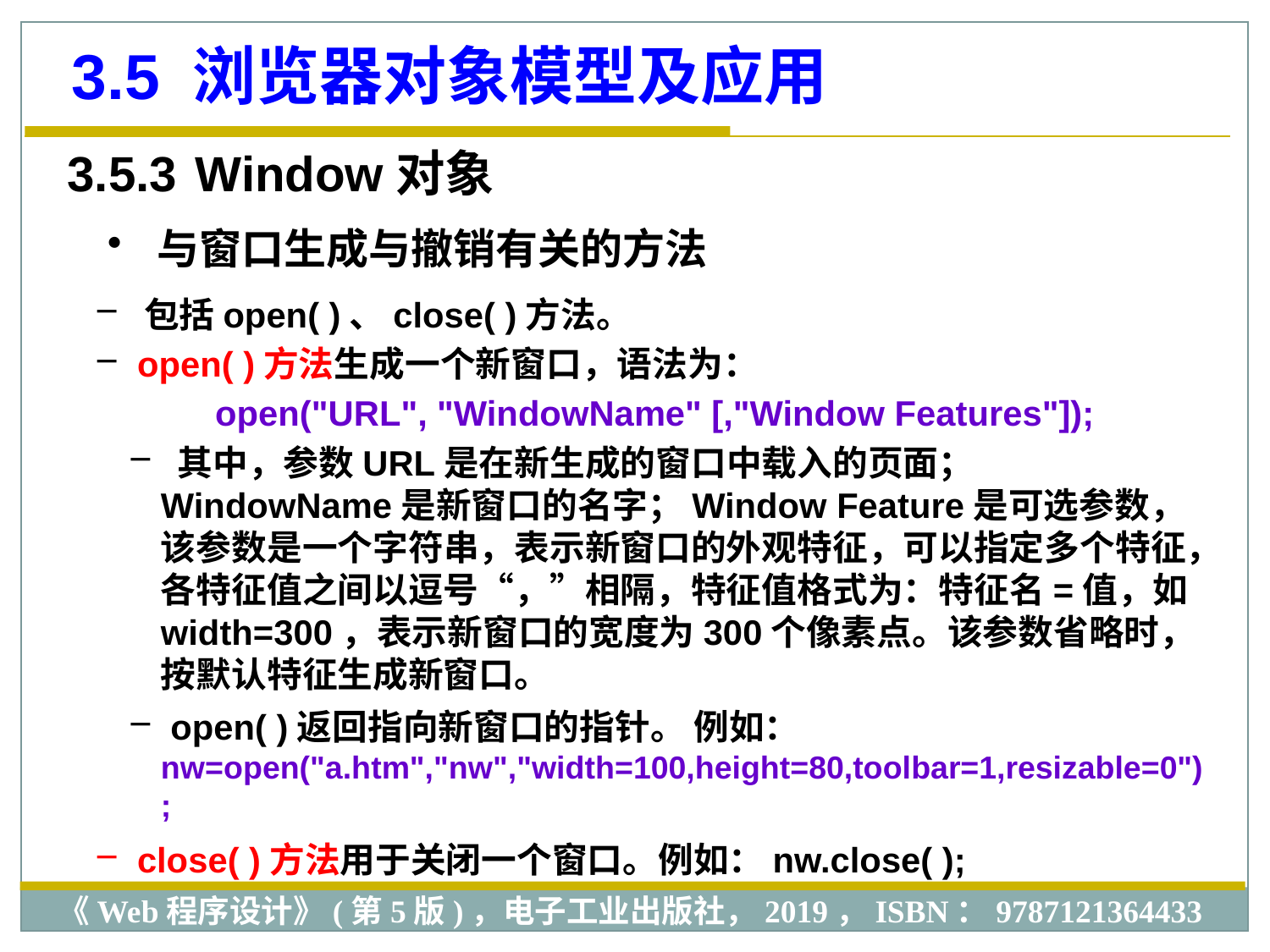

3.5 浏览器对象模型及应用
3.5.3  Window对象
 与窗口生成与撤销有关的方法
 包括open( )、close( )方法。
 open( )方法生成一个新窗口，语法为：
open("URL", "WindowName" [,"Window Features"]);
 其中，参数URL是在新生成的窗口中载入的页面；WindowName是新窗口的名字；Window Feature是可选参数，该参数是一个字符串，表示新窗口的外观特征，可以指定多个特征，各特征值之间以逗号“，”相隔，特征值格式为：特征名=值，如width=300，表示新窗口的宽度为300个像素点。该参数省略时，按默认特征生成新窗口。
 open( )返回指向新窗口的指针。 例如：nw=open("a.htm","nw","width=100,height=80,toolbar=1,resizable=0");
 close( )方法用于关闭一个窗口。例如：nw.close( );